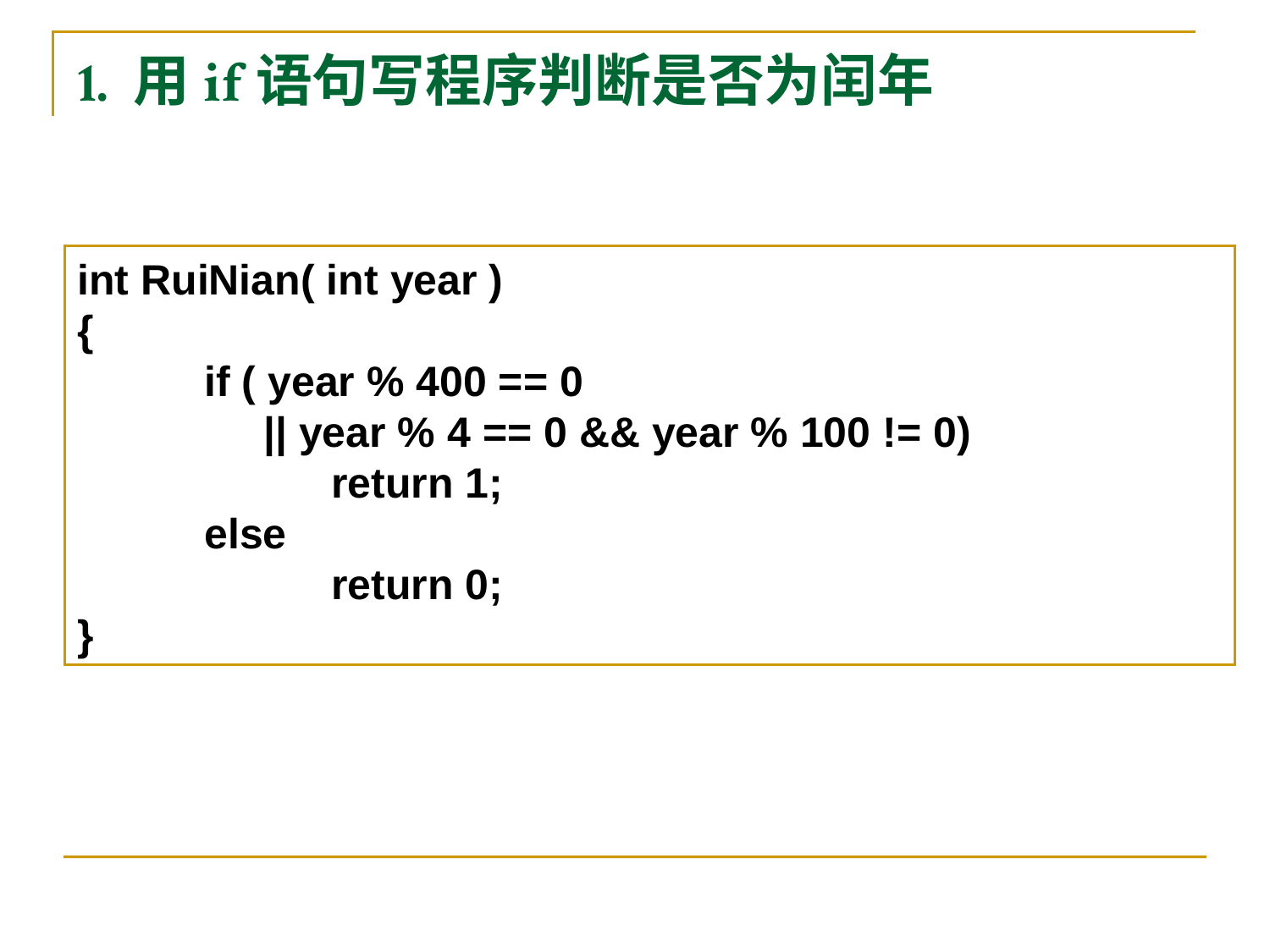

# 1. 用if语句写程序判断是否为闰年
int RuiNian( int year )
{
	if ( year % 400 == 0
	     || year % 4 == 0 && year % 100 != 0)
		return 1;
	else
		return 0;
}